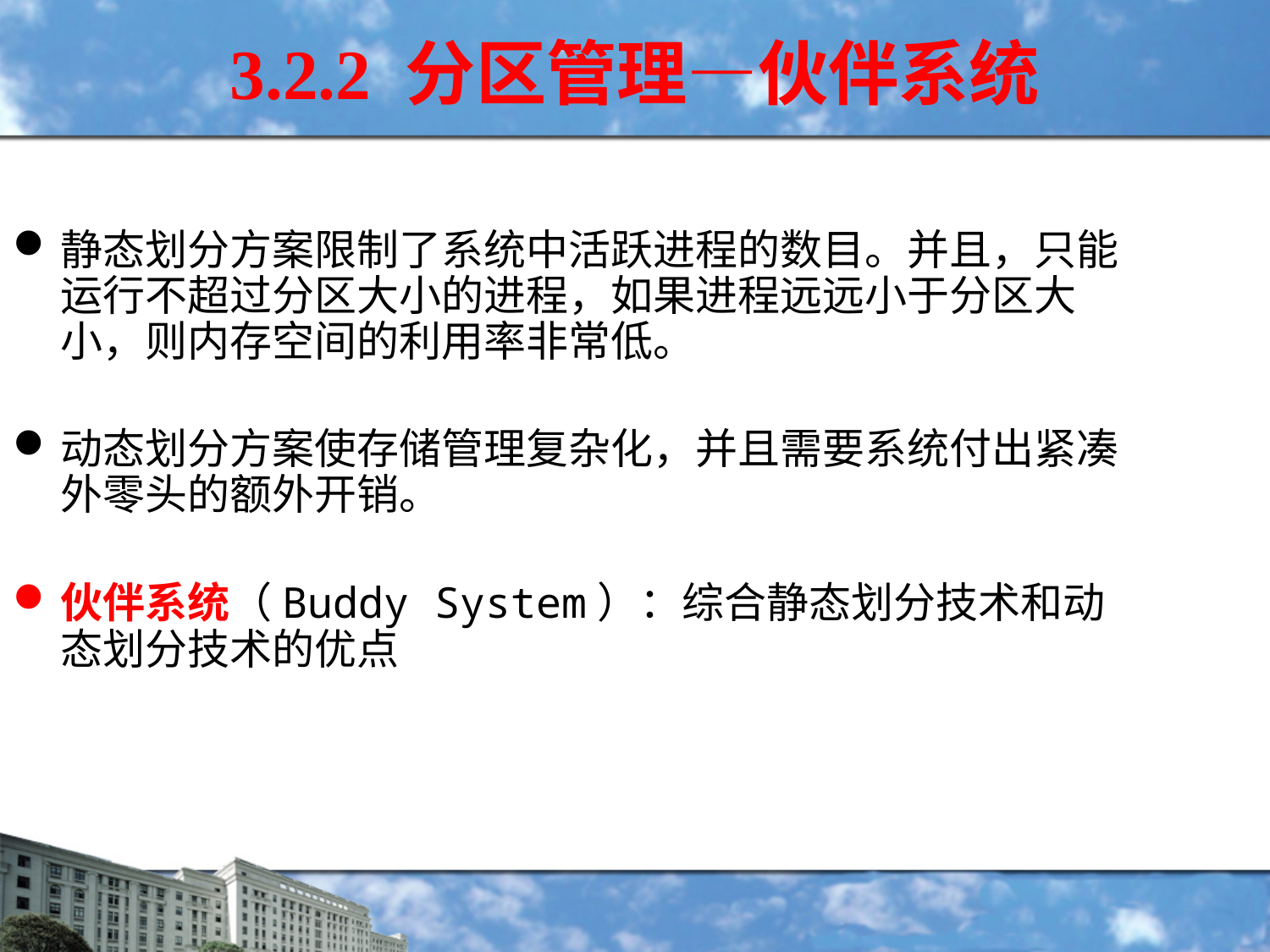

3.2.2 分区管理—伙伴系统
静态划分方案限制了系统中活跃进程的数目。并且，只能运行不超过分区大小的进程，如果进程远远小于分区大小，则内存空间的利用率非常低。

动态划分方案使存储管理复杂化，并且需要系统付出紧凑外零头的额外开销。

伙伴系统（Buddy System）：综合静态划分技术和动态划分技术的优点